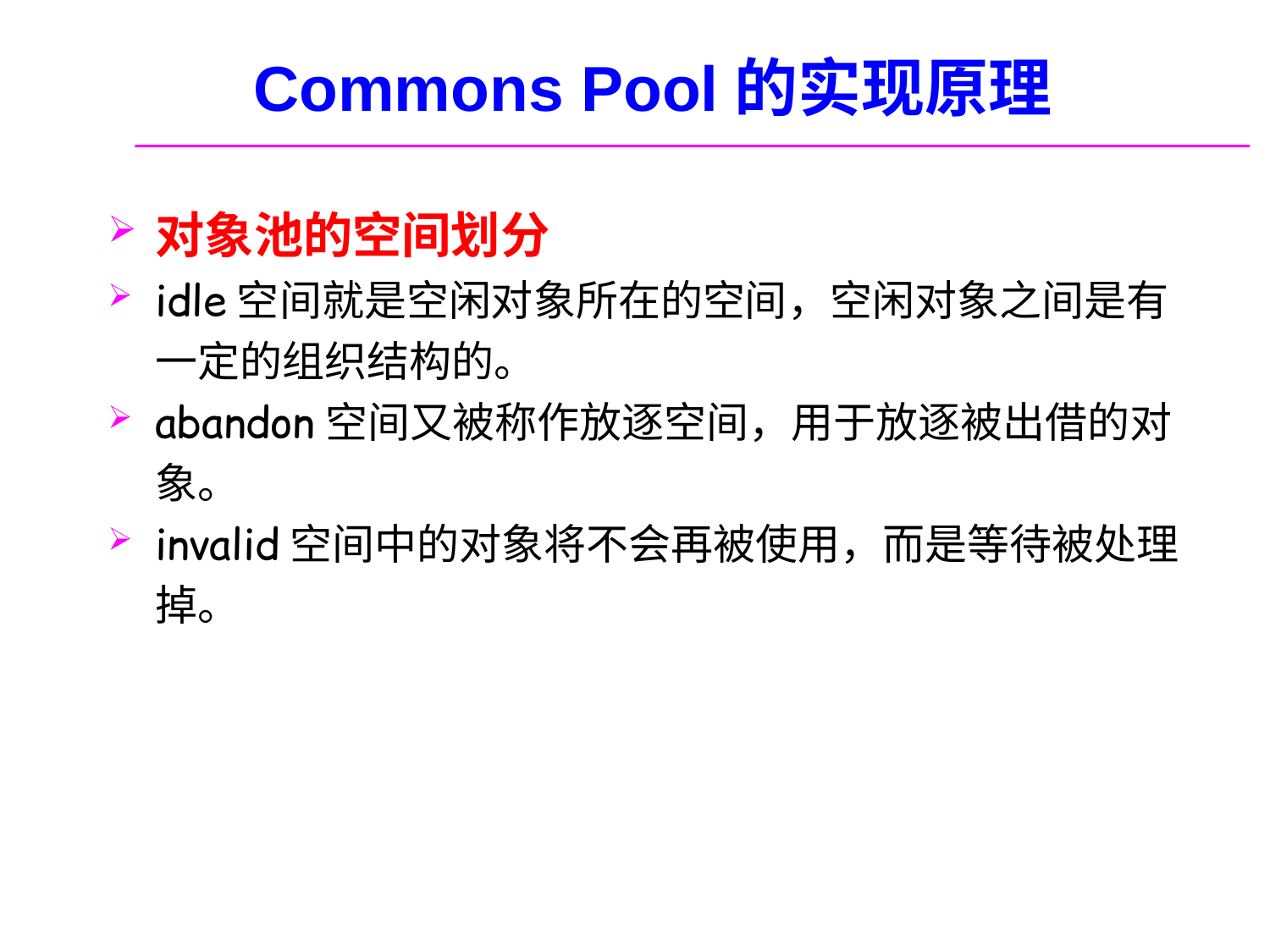

# Commons Pool的实现原理
对象池的空间划分
idle空间就是空闲对象所在的空间，空闲对象之间是有一定的组织结构的。
abandon空间又被称作放逐空间，用于放逐被出借的对象。
invalid空间中的对象将不会再被使用，而是等待被处理掉。
22